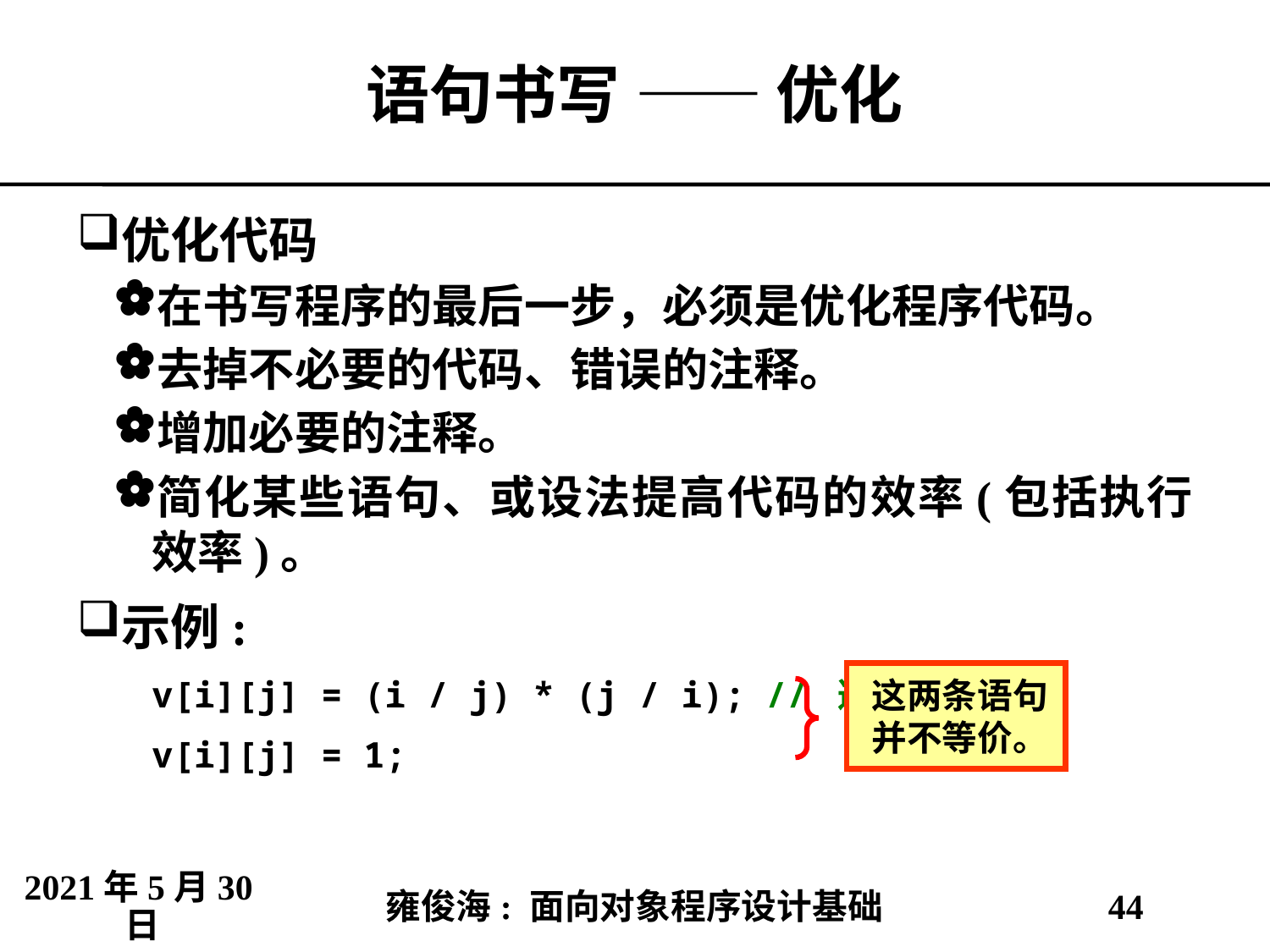

# 语句书写 —— 优化

优化代码
在书写程序的最后一步，必须是优化程序代码。
去掉不必要的代码、错误的注释。
增加必要的注释。
简化某些语句、或设法提高代码的效率(包括执行效率)。
示例:
v[i][j] = (i / j) * (j / i); // 避免
v[i][j] = 1;
这两条语句并不等价。

2021年5月30日
雍俊海: 面向对象程序设计基础
44